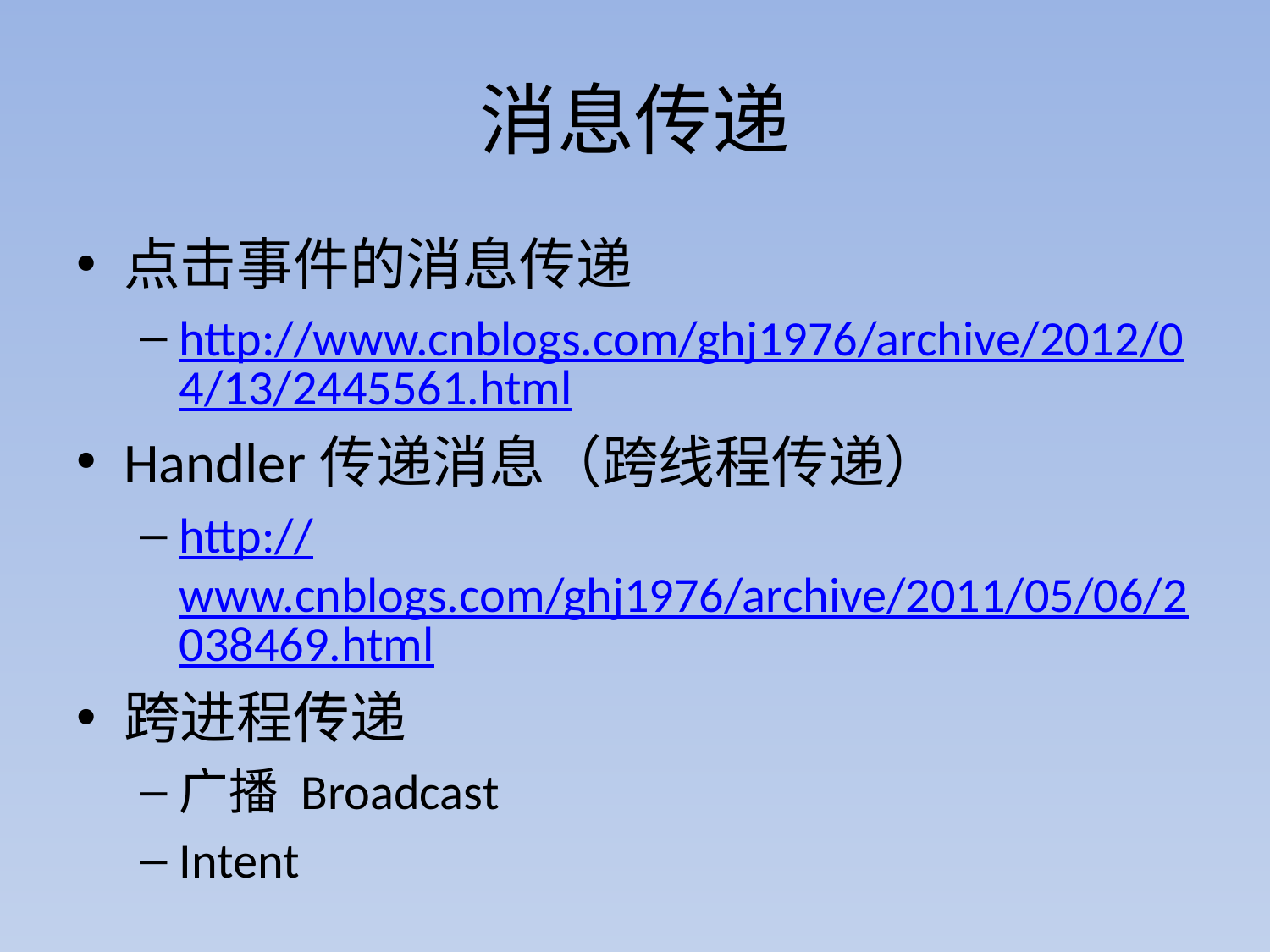

# 消息传递
点击事件的消息传递
http://www.cnblogs.com/ghj1976/archive/2012/04/13/2445561.html
Handler传递消息（跨线程传递）
http://www.cnblogs.com/ghj1976/archive/2011/05/06/2038469.html
跨进程传递
广播 Broadcast
Intent